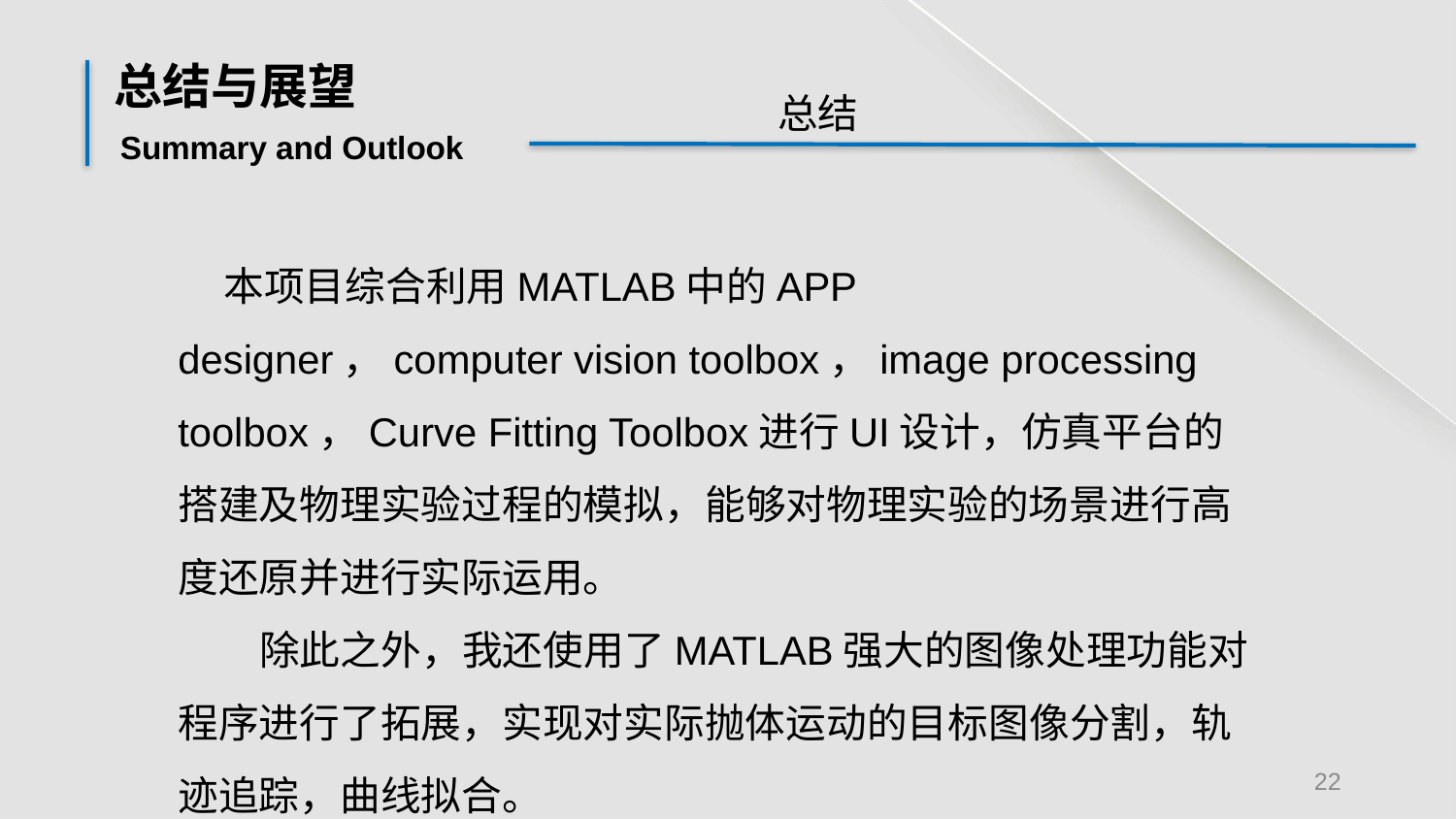

# 总结与展望
总结
Summary and Outlook
    本项目综合利用MATLAB中的APP designer，computer vision toolbox，image processing toolbox，Curve Fitting Toolbox进行UI设计，仿真平台的搭建及物理实验过程的模拟，能够对物理实验的场景进行高度还原并进行实际运用。
        除此之外，我还使用了MATLAB强大的图像处理功能对程序进行了拓展，实现对实际抛体运动的目标图像分割，轨迹追踪，曲线拟合。
22